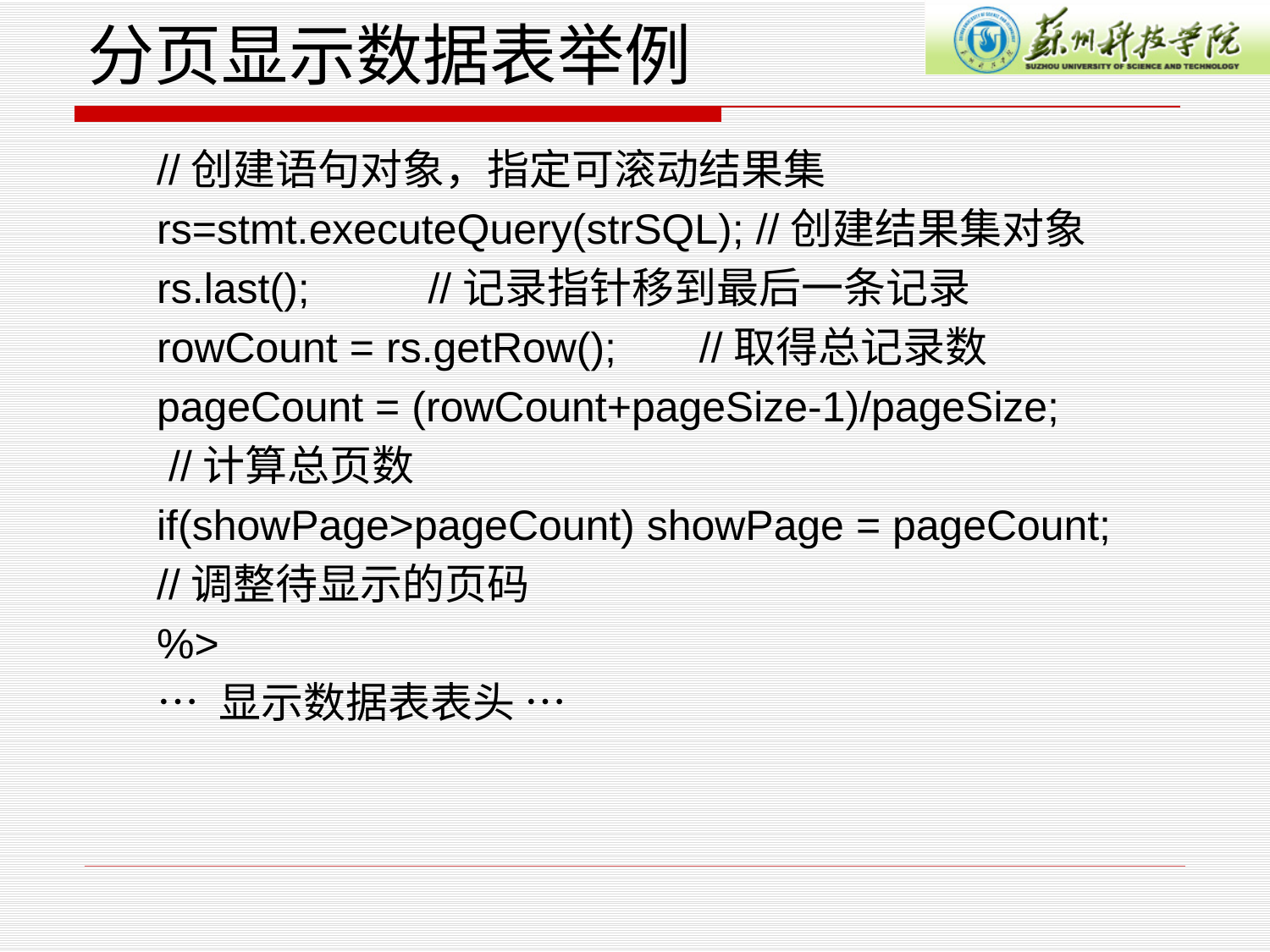

# 分页显示数据表举例
//创建语句对象，指定可滚动结果集
rs=stmt.executeQuery(strSQL); //创建结果集对象
rs.last();          //记录指针移到最后一条记录
rowCount = rs.getRow();       //取得总记录数
pageCount = (rowCount+pageSize-1)/pageSize;
 //计算总页数
if(showPage>pageCount) showPage = pageCount;
//调整待显示的页码
%>
… 显示数据表表头 …